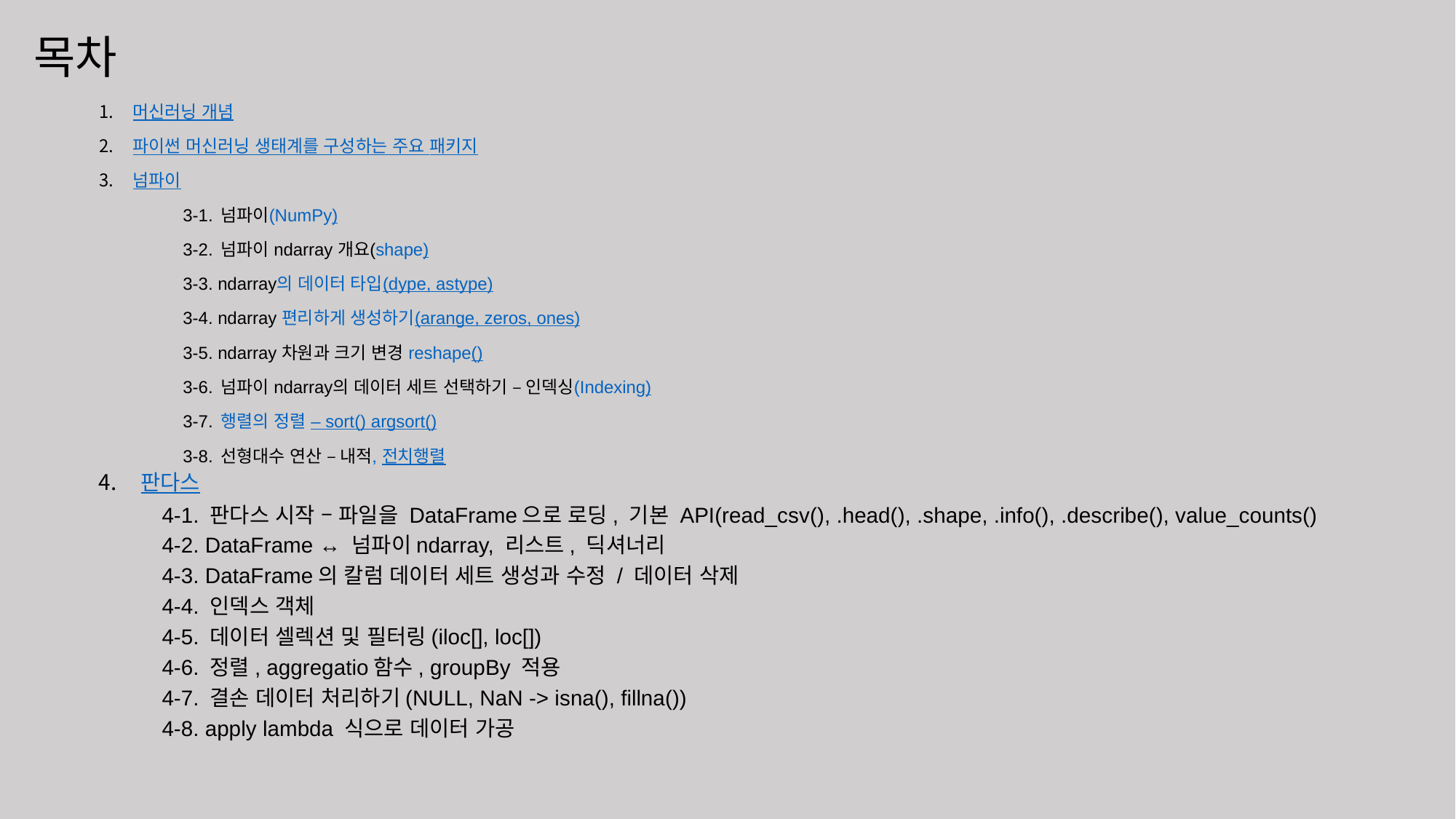

# 목차
머신러닝 개념
파이썬 머신러닝 생태계를 구성하는 주요 패키지
넘파이
	3-1. 넘파이(NumPy)
	3-2. 넘파이 ndarray 개요(shape)
	3-3. ndarray의 데이터 타입(dype, astype)
	3-4. ndarray 편리하게 생성하기(arange, zeros, ones)
	3-5. ndarray 차원과 크기 변경 reshape()
	3-6. 넘파이 ndarray의 데이터 세트 선택하기 – 인덱싱(Indexing)
	3-7. 행렬의 정렬 – sort() argsort()
	3-8. 선형대수 연산 – 내적, 전치행렬

판다스
4-1. 판다스 시작 – 파일을 DataFrame으로 로딩, 기본 API(read_csv(), .head(), .shape, .info(), .describe(), value_counts()
4-2. DataFrame ↔ 넘파이ndarray, 리스트, 딕셔너리
4-3. DataFrame의 칼럼 데이터 세트 생성과 수정 / 데이터 삭제
4-4. 인덱스 객체
4-5. 데이터 셀렉션 및 필터링(iloc[], loc[])
4-6. 정렬, aggregatio함수, groupBy 적용
4-7. 결손 데이터 처리하기(NULL, NaN -> isna(), fillna())
4-8. apply lambda 식으로 데이터 가공